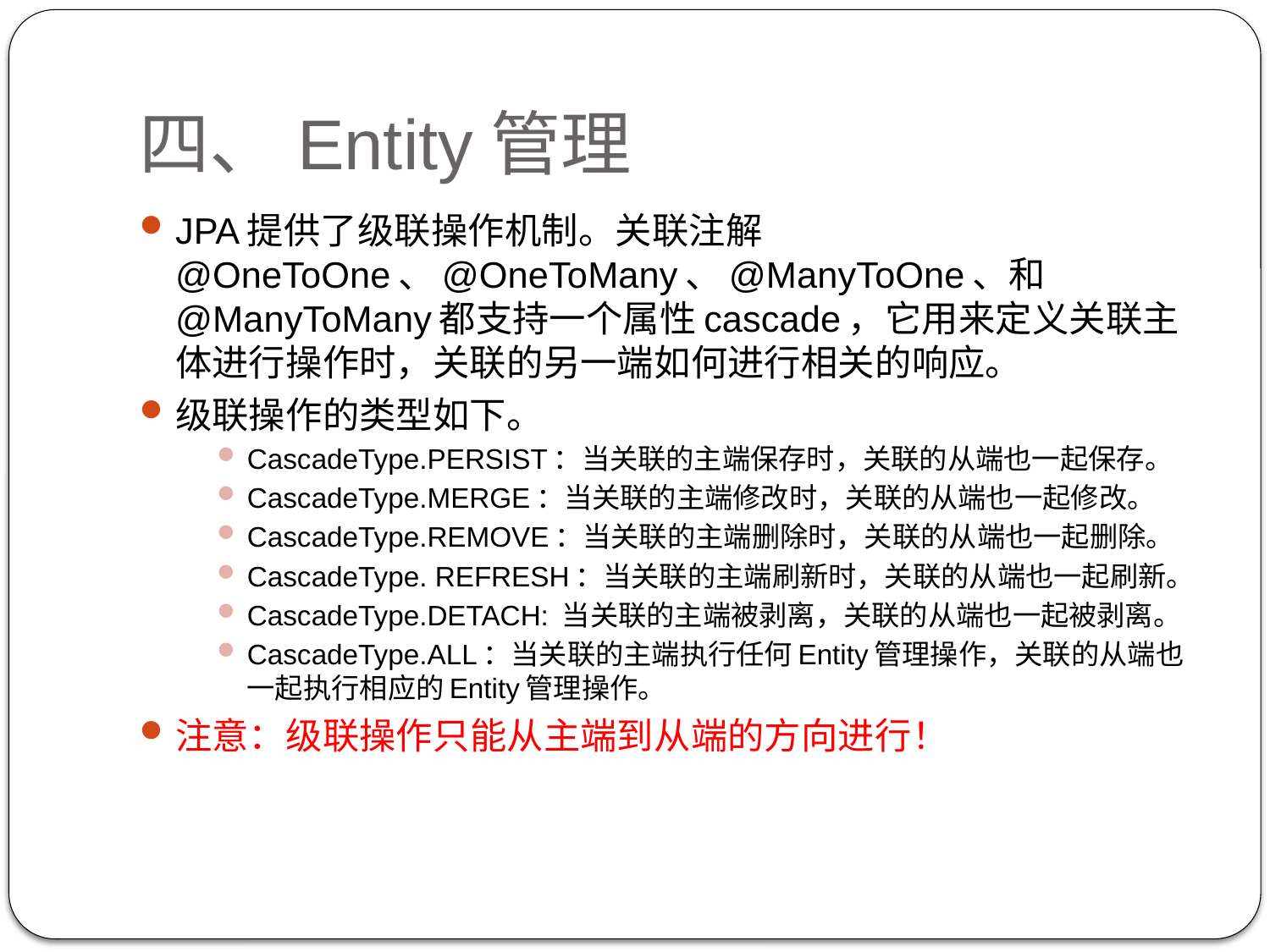

# 四、Entity管理
JPA提供了级联操作机制。关联注解@OneToOne、@OneToMany、@ManyToOne、和@ManyToMany都支持一个属性cascade，它用来定义关联主体进行操作时，关联的另一端如何进行相关的响应。
级联操作的类型如下。
CascadeType.PERSIST：当关联的主端保存时，关联的从端也一起保存。
CascadeType.MERGE：当关联的主端修改时，关联的从端也一起修改。
CascadeType.REMOVE：当关联的主端删除时，关联的从端也一起删除。
CascadeType. REFRESH：当关联的主端刷新时，关联的从端也一起刷新。
CascadeType.DETACH: 当关联的主端被剥离，关联的从端也一起被剥离。
CascadeType.ALL：当关联的主端执行任何Entity管理操作，关联的从端也一起执行相应的Entity管理操作。
注意：级联操作只能从主端到从端的方向进行！